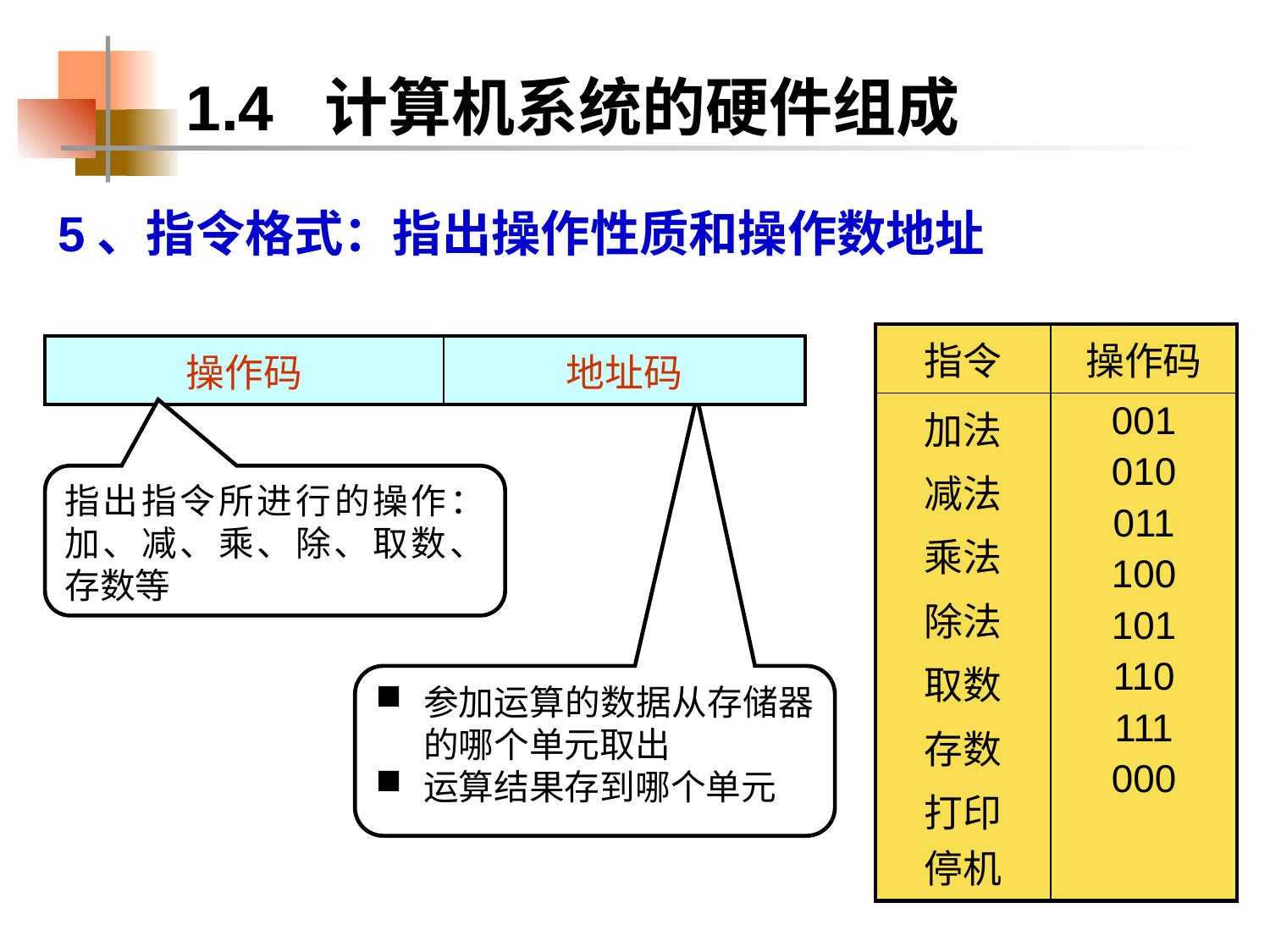

1.4  计算机系统的硬件组成
5、指令格式：指出操作性质和操作数地址
| 指令 | 操作码 |
| --- | --- |
| 加法 减法 乘法 除法 取数 存数 打印 停机 | 001 010 011 100 101 110 111 000 |
| 操作码 | 地址码 |
| --- | --- |
指出指令所进行的操作：加、减、乘、除、取数、存数等
参加运算的数据从存储器的哪个单元取出
运算结果存到哪个单元